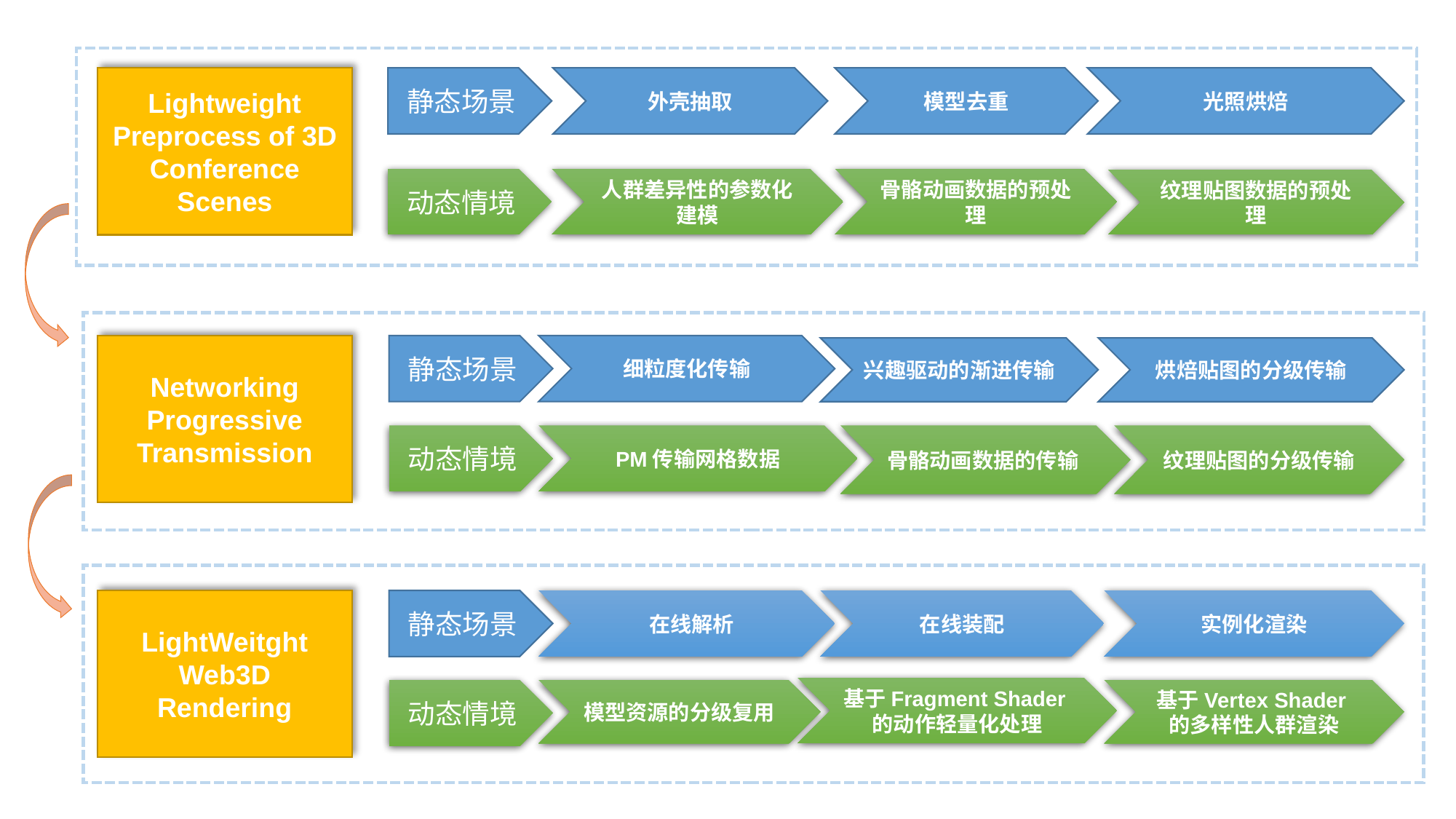

Lightweight Preprocess of 3D Conference Scenes
静态场景
外壳抽取
模型去重
光照烘焙
动态情境
骨骼动画数据的预处理
人群差异性的参数化建模
纹理贴图数据的预处理

Networking Progressive Transmission
静态场景
细粒度化传输
兴趣驱动的渐进传输
烘焙贴图的分级传输
PM传输网格数据
动态情境
骨骼动画数据的传输
纹理贴图的分级传输

LightWeitght Web3D Rendering
静态场景
 在线解析
在线装配
实例化渲染
基于Fragment Shader的动作轻量化处理
动态情境
模型资源的分级复用
基于Vertex Shader的多样性人群渲染